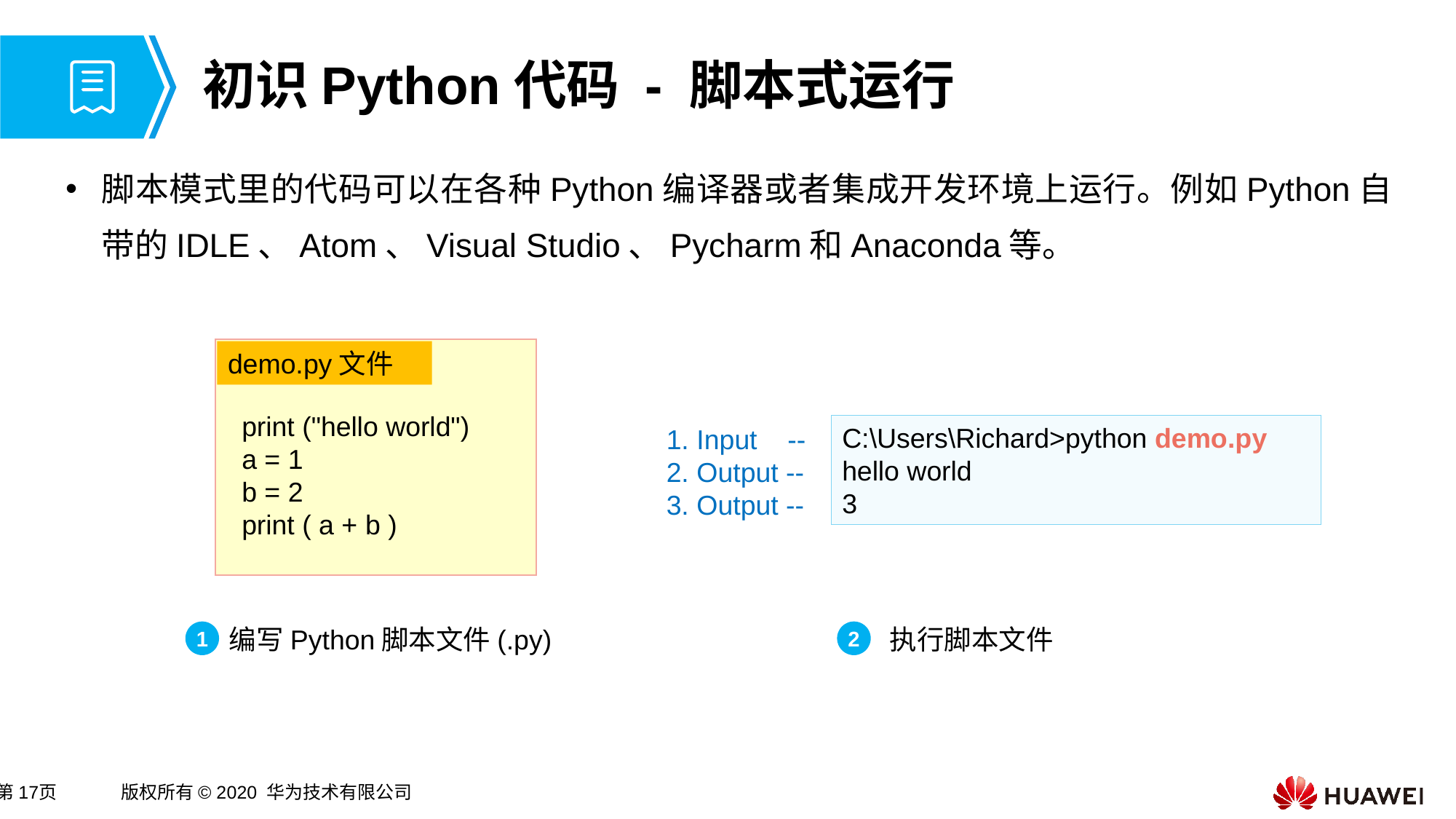

# 初识Python代码 - 脚本式运行
脚本模式里的代码可以在各种Python编译器或者集成开发环境上运行。例如Python自带的IDLE、Atom、Visual Studio、Pycharm和Anaconda等。

demo.py文件
print ("hello world")
a = 1
b = 2
print ( a + b )
C:\Users\Richard>python demo.py
hello world
3
1. Input    --
2. Output --
3. Output --
编写Python脚本文件(.py)
执行脚本文件
1
2